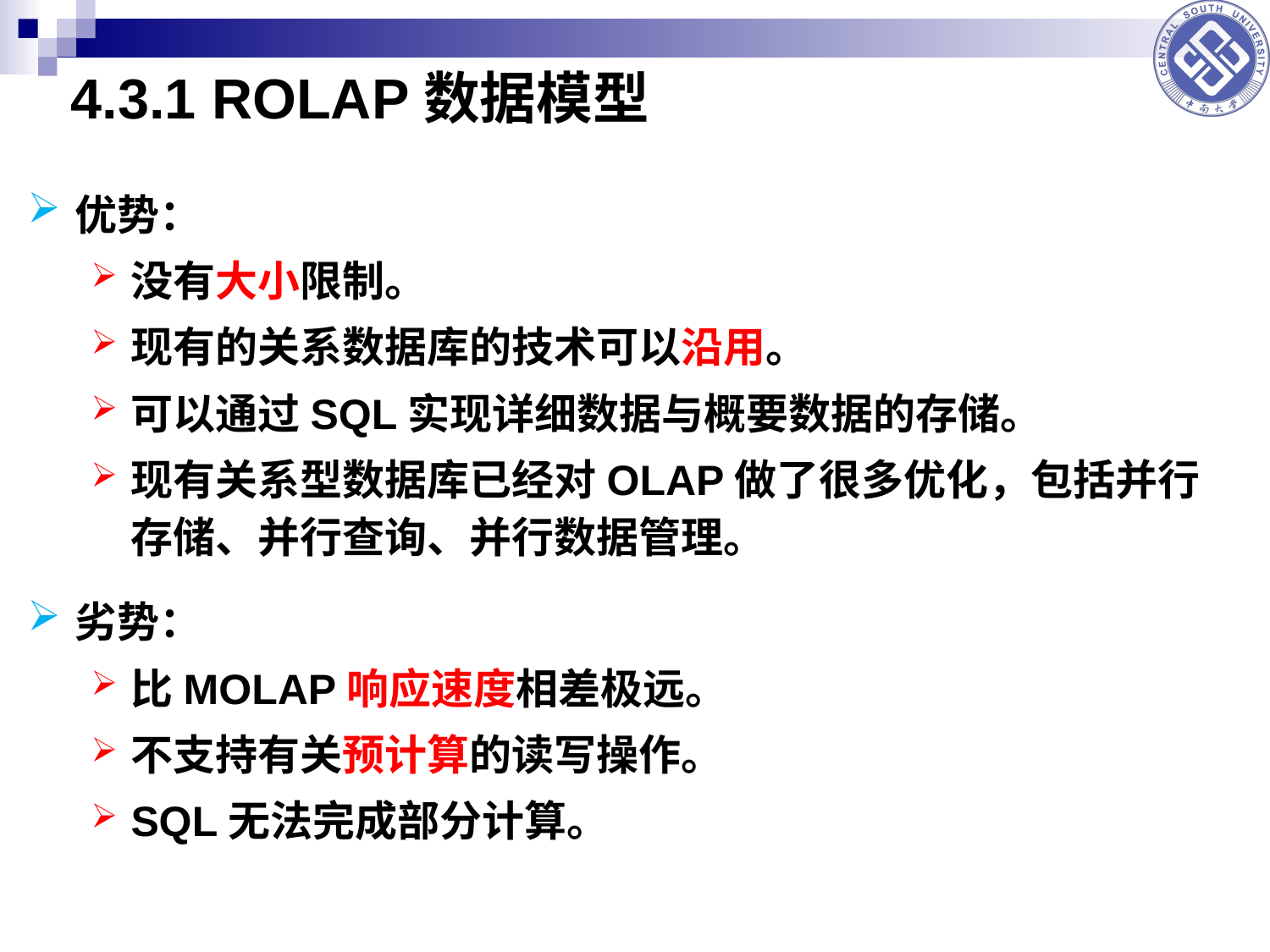

4.3.1 ROLAP数据模型
优势：
没有大小限制。
现有的关系数据库的技术可以沿用。
可以通过SQL实现详细数据与概要数据的存储。
现有关系型数据库已经对OLAP做了很多优化，包括并行存储、并行查询、并行数据管理。
劣势：
比MOLAP响应速度相差极远。
不支持有关预计算的读写操作。
SQL无法完成部分计算。